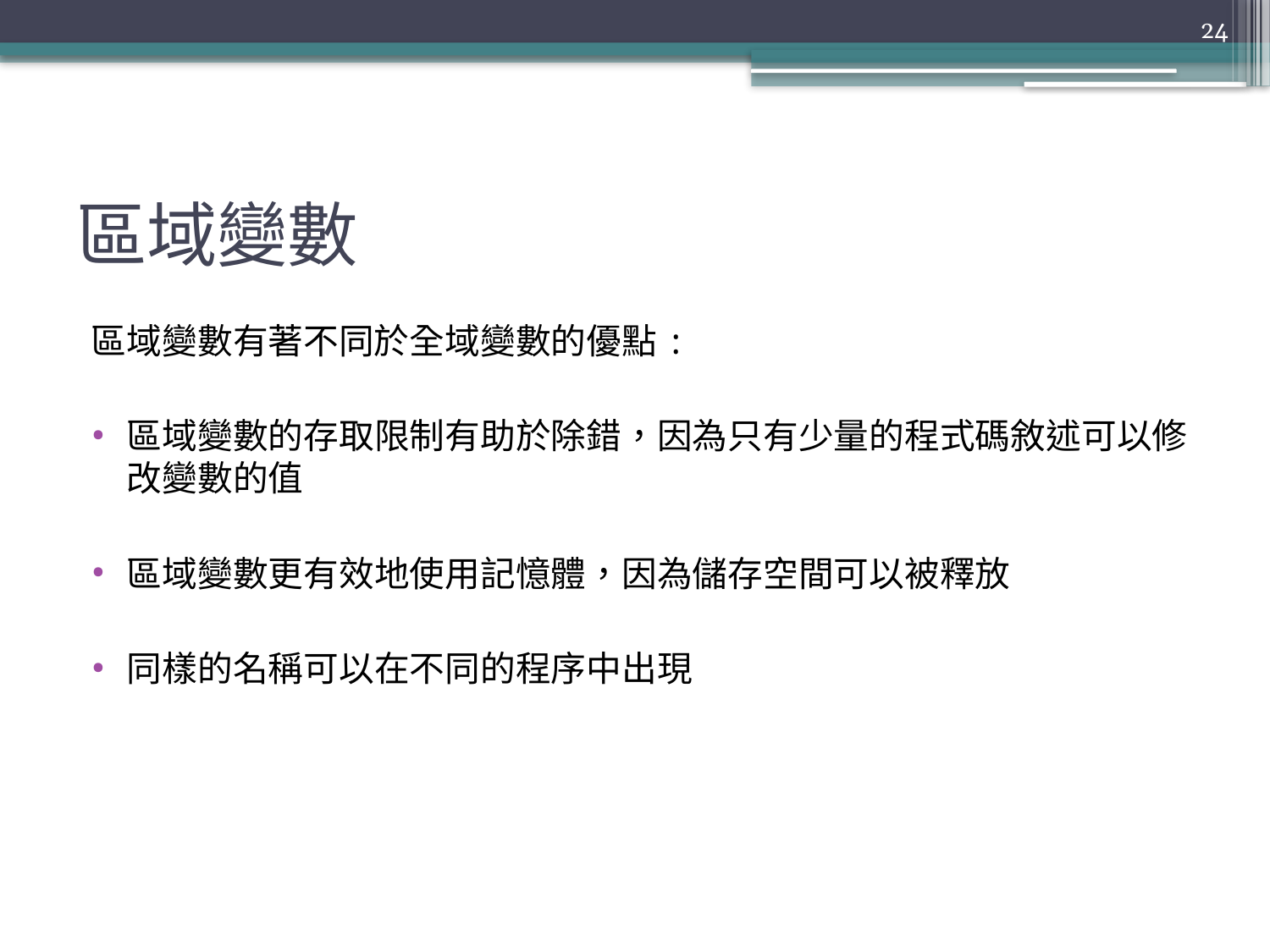

24
# 區域變數
區域變數有著不同於全域變數的優點:

區域變數的存取限制有助於除錯，因為只有少量的程式碼敘述可以修改變數的值

區域變數更有效地使用記憶體，因為儲存空間可以被釋放

同樣的名稱可以在不同的程序中出現